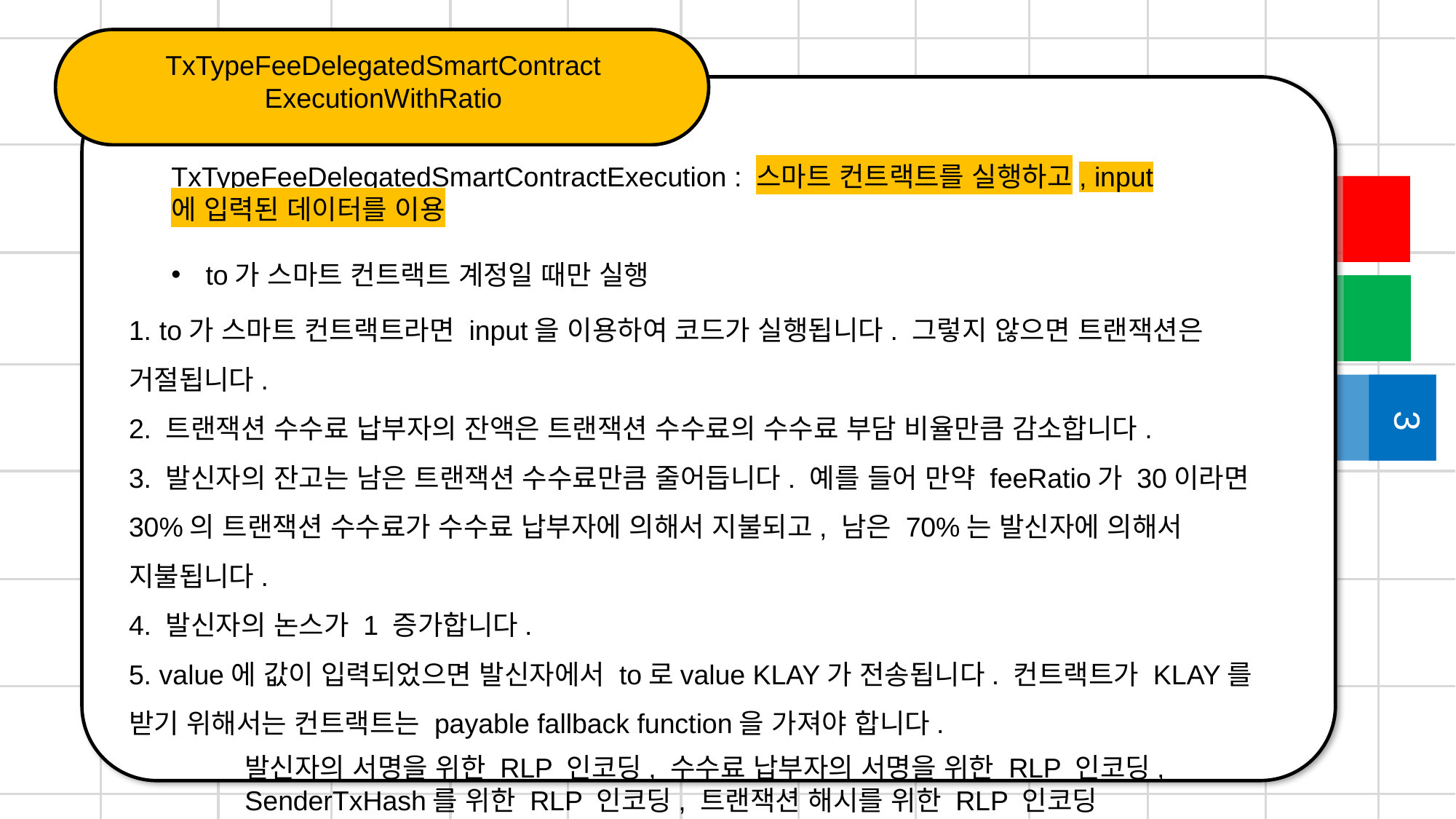

TxTypeFeeDelegatedSmartContract
ExecutionWithRatio

TxTypeFeeDelegatedSmartContractExecution : 스마트 컨트랙트를 실행하고, input에 입력된 데이터를 이용

to가 스마트 컨트랙트 계정일 때만 실행

1. to가 스마트 컨트랙트라면 input을 이용하여 코드가 실행됩니다. 그렇지 않으면 트랜잭션은 거절됩니다.
2. 트랜잭션 수수료 납부자의 잔액은 트랜잭션 수수료의 수수료 부담 비율만큼 감소합니다.
3. 발신자의 잔고는 남은 트랜잭션 수수료만큼 줄어듭니다. 예를 들어 만약 feeRatio가 30이라면 30%의 트랜잭션 수수료가 수수료 납부자에 의해서 지불되고, 남은 70%는 발신자에 의해서 지불됩니다.
4. 발신자의 논스가 1 증가합니다.
5. value에 값이 입력되었으면 발신자에서 to로value KLAY가 전송됩니다. 컨트랙트가 KLAY를 받기 위해서는 컨트랙트는 payable fallback function을 가져야 합니다.

3
발신자의 서명을 위한 RLP 인코딩, 수수료 납부자의 서명을 위한 RLP 인코딩,
SenderTxHash를 위한 RLP 인코딩, 트랜잭션 해시를 위한 RLP 인코딩